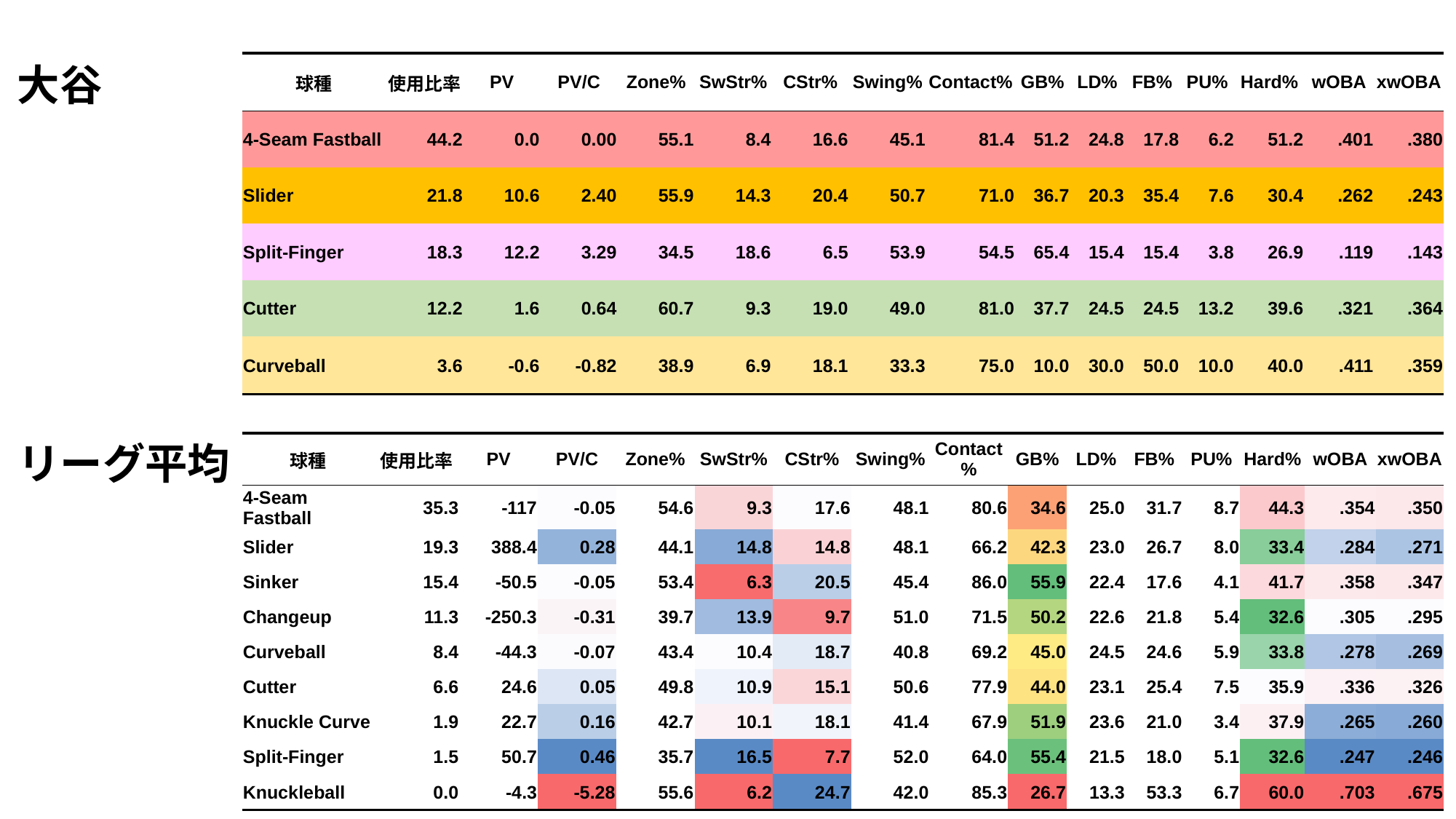

大谷
| 球種 | 使用比率 | PV | PV/C | Zone% | SwStr% | CStr% | Swing% | Contact% | GB% | LD% | FB% | PU% | Hard% | wOBA | xwOBA |
| --- | --- | --- | --- | --- | --- | --- | --- | --- | --- | --- | --- | --- | --- | --- | --- |
| 4-Seam Fastball | 44.2 | 0.0 | 0.00 | 55.1 | 8.4 | 16.6 | 45.1 | 81.4 | 51.2 | 24.8 | 17.8 | 6.2 | 51.2 | .401 | .380 |
| Slider | 21.8 | 10.6 | 2.40 | 55.9 | 14.3 | 20.4 | 50.7 | 71.0 | 36.7 | 20.3 | 35.4 | 7.6 | 30.4 | .262 | .243 |
| Split-Finger | 18.3 | 12.2 | 3.29 | 34.5 | 18.6 | 6.5 | 53.9 | 54.5 | 65.4 | 15.4 | 15.4 | 3.8 | 26.9 | .119 | .143 |
| Cutter | 12.2 | 1.6 | 0.64 | 60.7 | 9.3 | 19.0 | 49.0 | 81.0 | 37.7 | 24.5 | 24.5 | 13.2 | 39.6 | .321 | .364 |
| Curveball | 3.6 | -0.6 | -0.82 | 38.9 | 6.9 | 18.1 | 33.3 | 75.0 | 10.0 | 30.0 | 50.0 | 10.0 | 40.0 | .411 | .359 |
リーグ平均
| 球種 | 使用比率 | PV | PV/C | Zone% | SwStr% | CStr% | Swing% | Contact% | GB% | LD% | FB% | PU% | Hard% | wOBA | xwOBA |
| --- | --- | --- | --- | --- | --- | --- | --- | --- | --- | --- | --- | --- | --- | --- | --- |
| 4-Seam Fastball | 35.3 | -117 | -0.05 | 54.6 | 9.3 | 17.6 | 48.1 | 80.6 | 34.6 | 25.0 | 31.7 | 8.7 | 44.3 | .354 | .350 |
| Slider | 19.3 | 388.4 | 0.28 | 44.1 | 14.8 | 14.8 | 48.1 | 66.2 | 42.3 | 23.0 | 26.7 | 8.0 | 33.4 | .284 | .271 |
| Sinker | 15.4 | -50.5 | -0.05 | 53.4 | 6.3 | 20.5 | 45.4 | 86.0 | 55.9 | 22.4 | 17.6 | 4.1 | 41.7 | .358 | .347 |
| Changeup | 11.3 | -250.3 | -0.31 | 39.7 | 13.9 | 9.7 | 51.0 | 71.5 | 50.2 | 22.6 | 21.8 | 5.4 | 32.6 | .305 | .295 |
| Curveball | 8.4 | -44.3 | -0.07 | 43.4 | 10.4 | 18.7 | 40.8 | 69.2 | 45.0 | 24.5 | 24.6 | 5.9 | 33.8 | .278 | .269 |
| Cutter | 6.6 | 24.6 | 0.05 | 49.8 | 10.9 | 15.1 | 50.6 | 77.9 | 44.0 | 23.1 | 25.4 | 7.5 | 35.9 | .336 | .326 |
| Knuckle Curve | 1.9 | 22.7 | 0.16 | 42.7 | 10.1 | 18.1 | 41.4 | 67.9 | 51.9 | 23.6 | 21.0 | 3.4 | 37.9 | .265 | .260 |
| Split-Finger | 1.5 | 50.7 | 0.46 | 35.7 | 16.5 | 7.7 | 52.0 | 64.0 | 55.4 | 21.5 | 18.0 | 5.1 | 32.6 | .247 | .246 |
| Knuckleball | 0.0 | -4.3 | -5.28 | 55.6 | 6.2 | 24.7 | 42.0 | 85.3 | 26.7 | 13.3 | 53.3 | 6.7 | 60.0 | .703 | .675 |